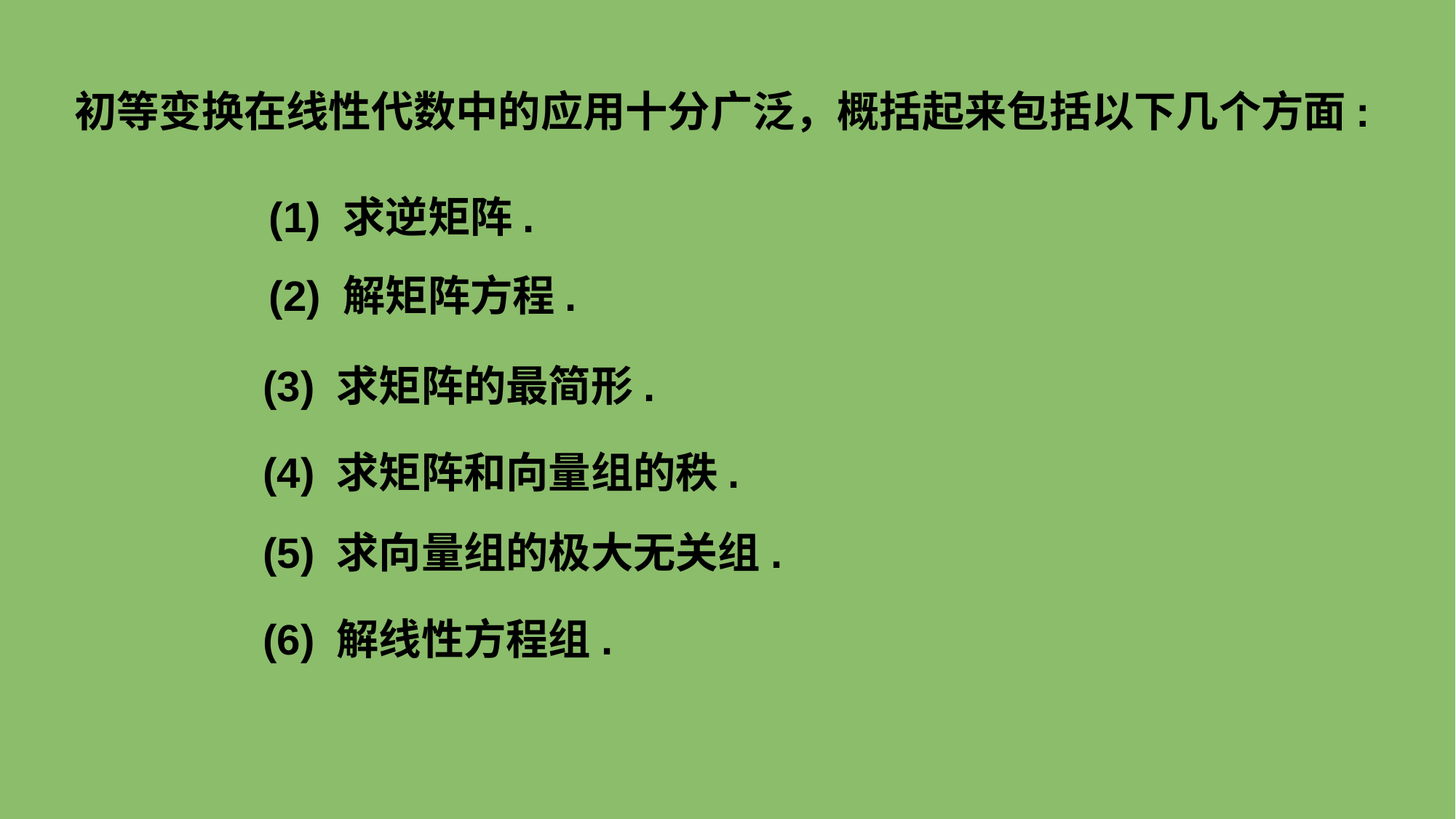

初等变换在线性代数中的应用十分广泛，概括起来包括以下几个方面:
(1) 求逆矩阵.
(2) 解矩阵方程.
(3) 求矩阵的最简形.
(4) 求矩阵和向量组的秩.
(5) 求向量组的极大无关组.
(6) 解线性方程组.